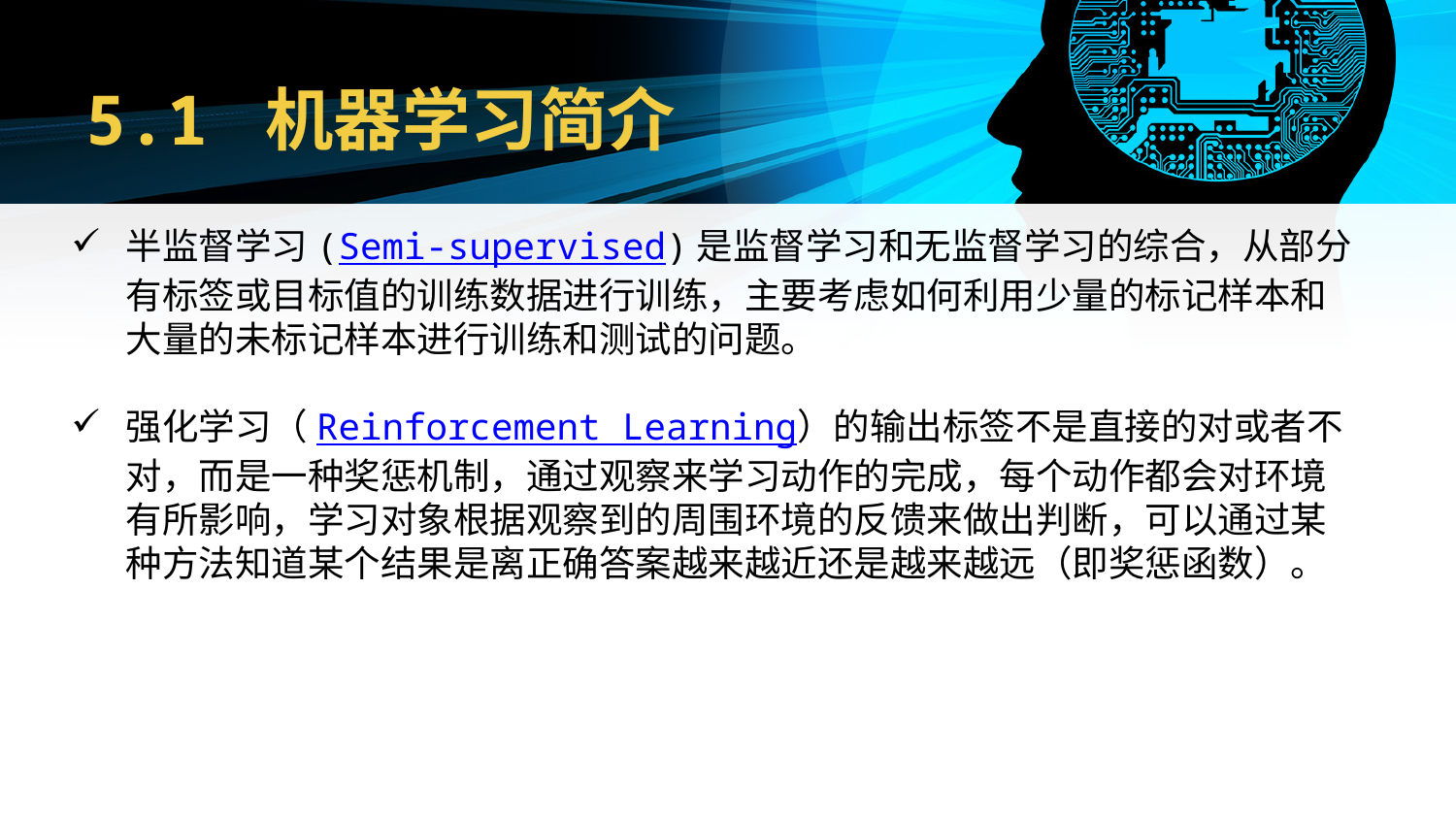

# 5.1 机器学习简介
半监督学习(Semi-supervised)是监督学习和无监督学习的综合，从部分有标签或目标值的训练数据进行训练，主要考虑如何利用少量的标记样本和大量的未标记样本进行训练和测试的问题。

强化学习（Reinforcement Learning）的输出标签不是直接的对或者不对，而是一种奖惩机制，通过观察来学习动作的完成，每个动作都会对环境有所影响，学习对象根据观察到的周围环境的反馈来做出判断，可以通过某种方法知道某个结果是离正确答案越来越近还是越来越远（即奖惩函数）。